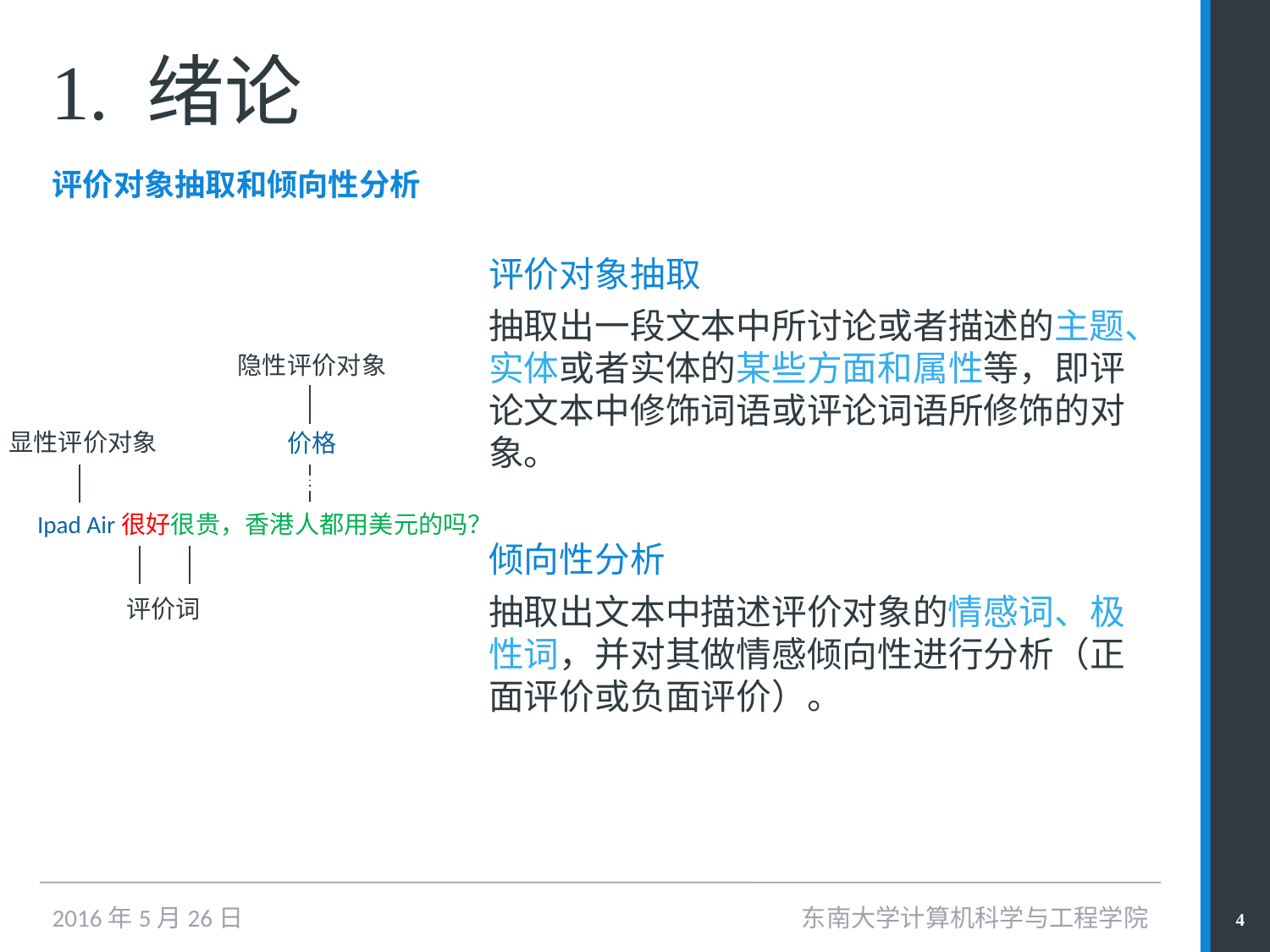

# 1. 绪论
评价对象抽取和倾向性分析
评价对象抽取
抽取出一段文本中所讨论或者描述的主题、实体或者实体的某些方面和属性等，即评论文本中修饰词语或评论词语所修饰的对象。

倾向性分析
抽取出文本中描述评价对象的情感词、极性词，并对其做情感倾向性进行分析（正面评价或负面评价）。

隐性评价对象
显性评价对象
价格
Ipad Air很好很贵，香港人都用美元的吗？
评价词
东南大学计算机科学与工程学院
4